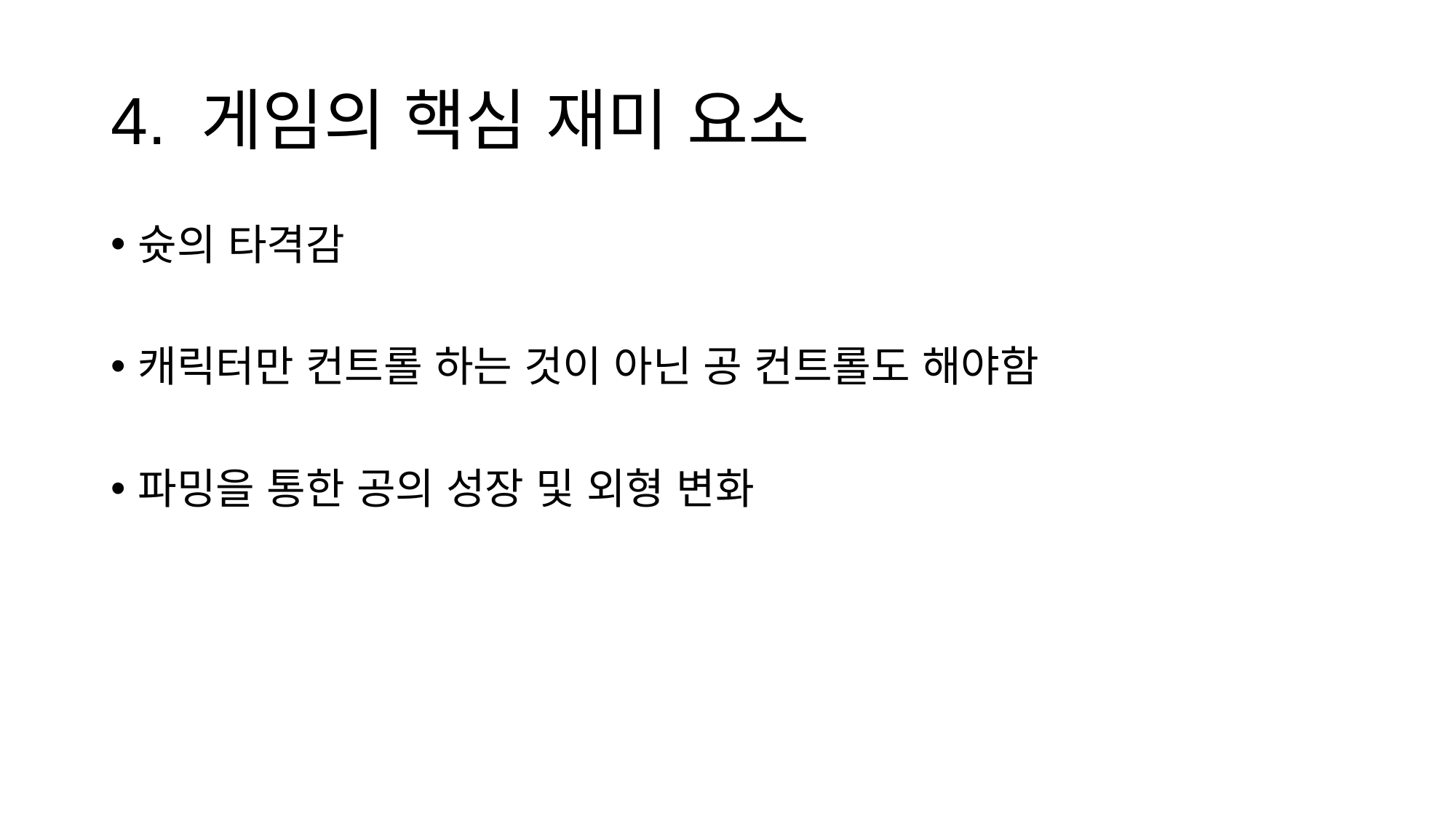

# 4. 게임의 핵심 재미 요소
슛의 타격감

캐릭터만 컨트롤 하는 것이 아닌 공 컨트롤도 해야함

파밍을 통한 공의 성장 및 외형 변화